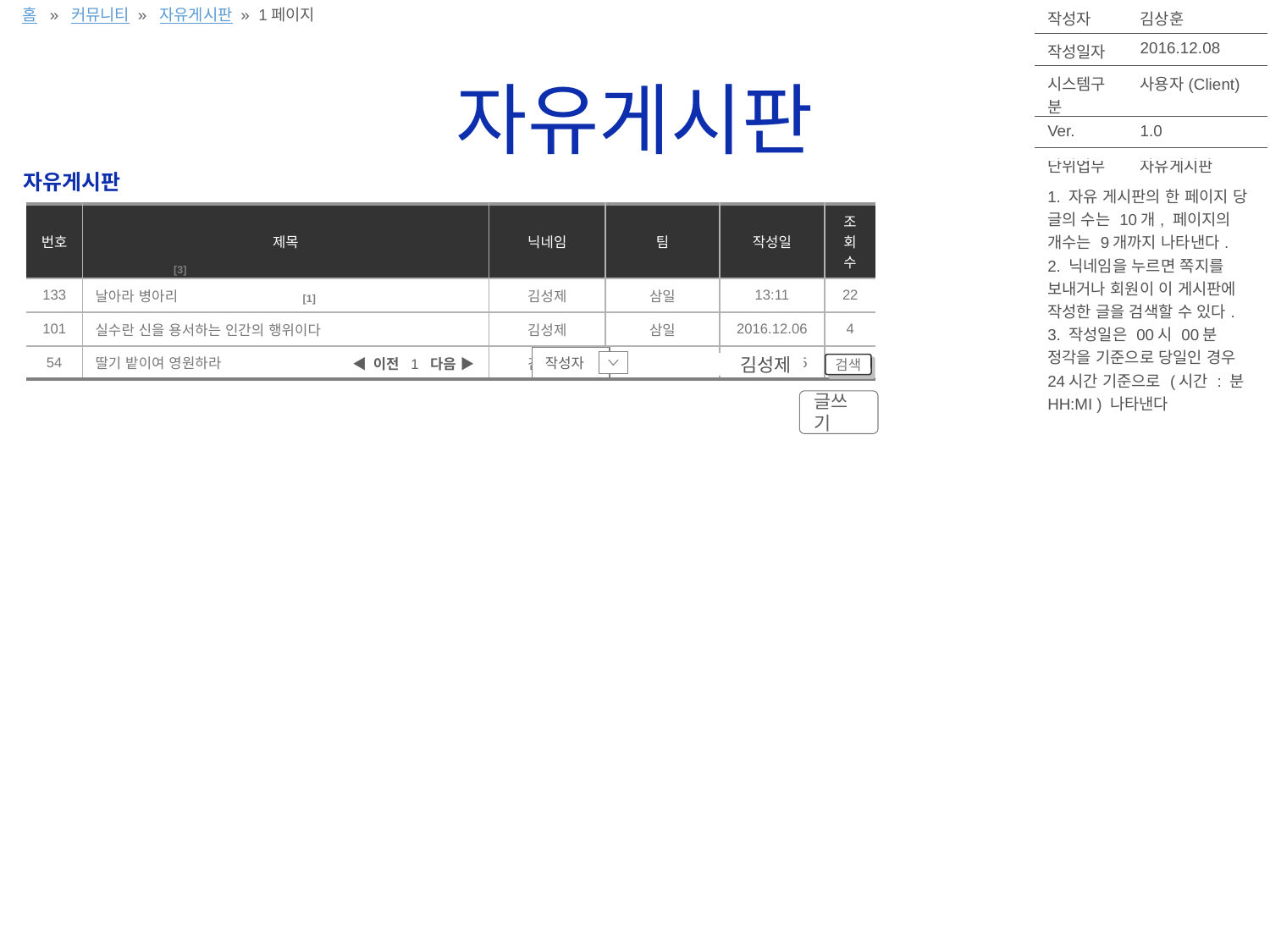

| 작성자 | 김상훈 |
| --- | --- |
| 작성일자 | 2016.12.08 |
| 시스템구분 | 사용자(Client) |
| Ver. | 1.0 |
| 단위업무 | 자유게시판 |
홈  »  커뮤니티 »  자유게시판 »  1페이지
# 자유게시판
| 1. 자유 게시판의 한 페이지 당 글의 수는 10개, 페이지의 개수는 9개까지 나타낸다. 2. 닉네임을 누르면 쪽지를 보내거나 회원이 이 게시판에 작성한 글을 검색할 수 있다. 3. 작성일은 00시 00분 정각을 기준으로 당일인 경우 24시간 기준으로 (시간 : 분 HH:MI ) 나타낸다 |
| --- |
자유게시판
| 번호 | 제목 | 닉네임 | 팀 | 작성일 | 조회수 |
| --- | --- | --- | --- | --- | --- |
| 133 | 날아라 병아리 | 김성제 | 삼일 | 13:11 | 22 |
| 101 | 실수란 신을 용서하는 인간의 행위이다 | 김성제 | 삼일 | 2016.12.06 | 4 |
| 54 | 딸기 밭이여 영원하라 | 김성제 | 삼일 | 2016.12.05 | 46 |
[3]
[1]
◀ 이전  1  다음 ▶
작성자

김성제
검색
글쓰기